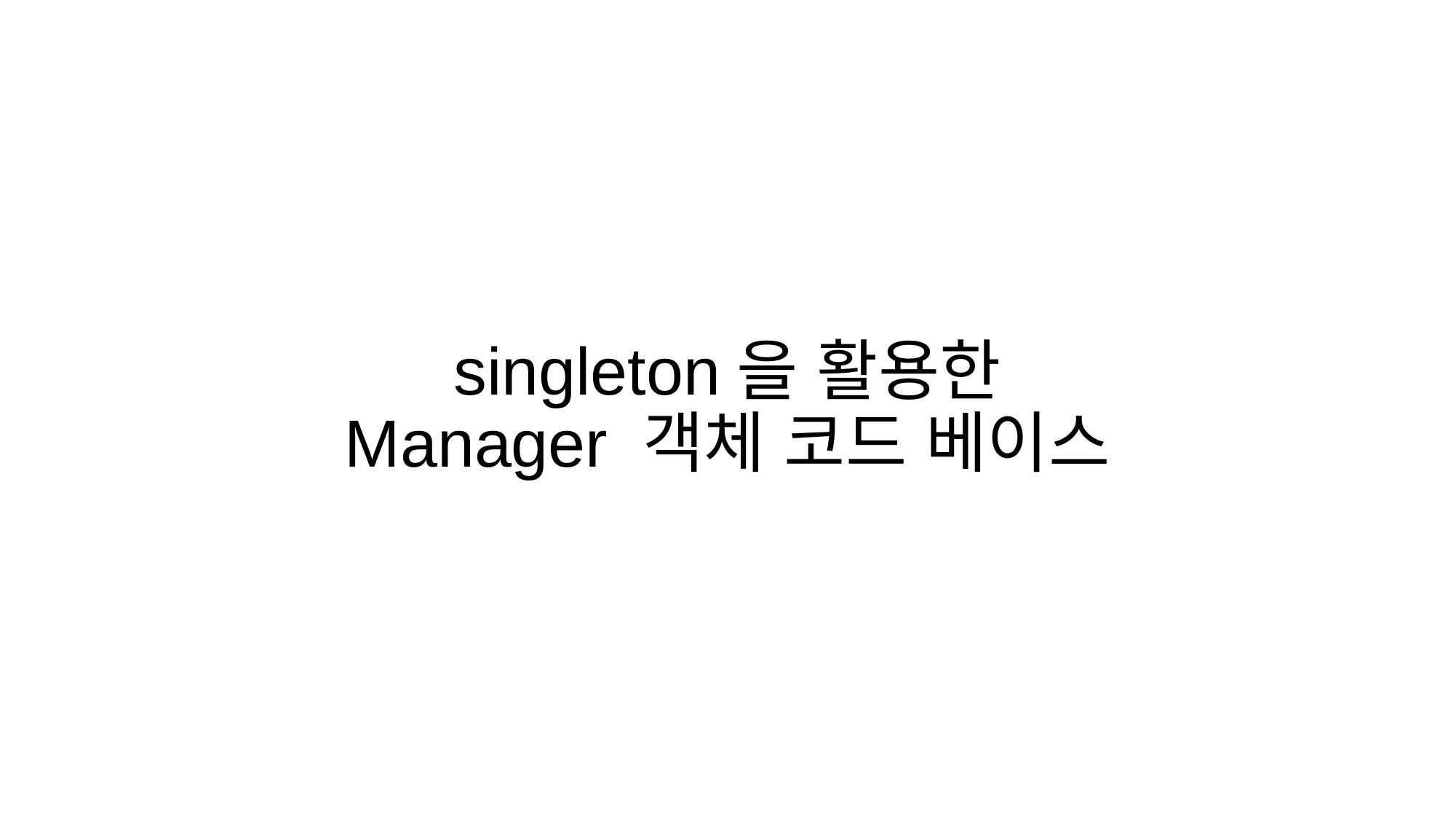

# singleton을 활용한 Manager 객체 코드 베이스